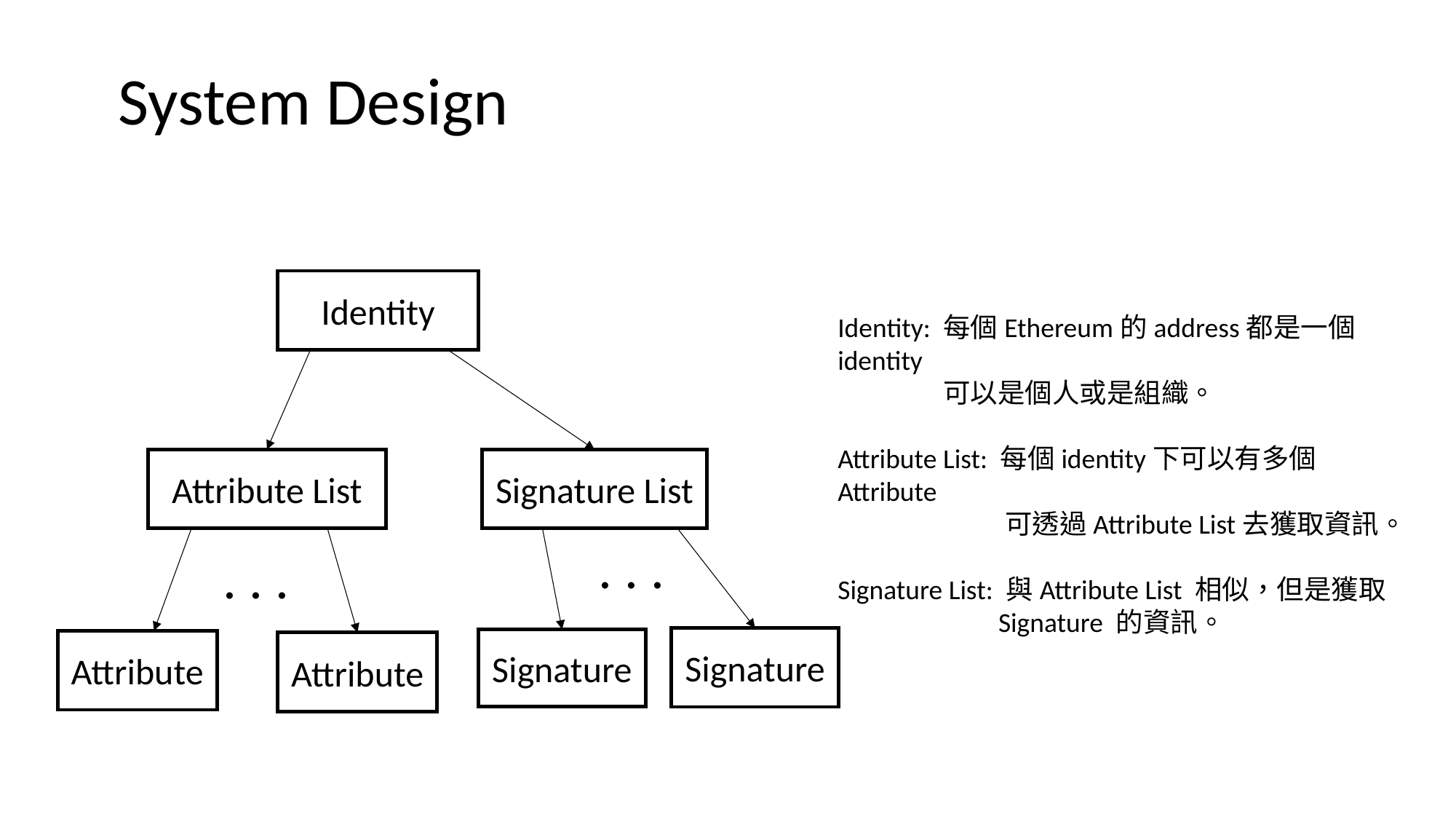

# System Design
Identity
Identity: 每個Ethereum的address都是一個identity
                可以是個人或是組織。

Attribute List: 每個identity下可以有多個Attribute
                          可透過Attribute List去獲取資訊。

Signature List: 與Attribute List 相似，但是獲取
                          Signature 的資訊。
Attribute List
Signature List
. . .
. . .
Signature
Signature
Attribute
Attribute